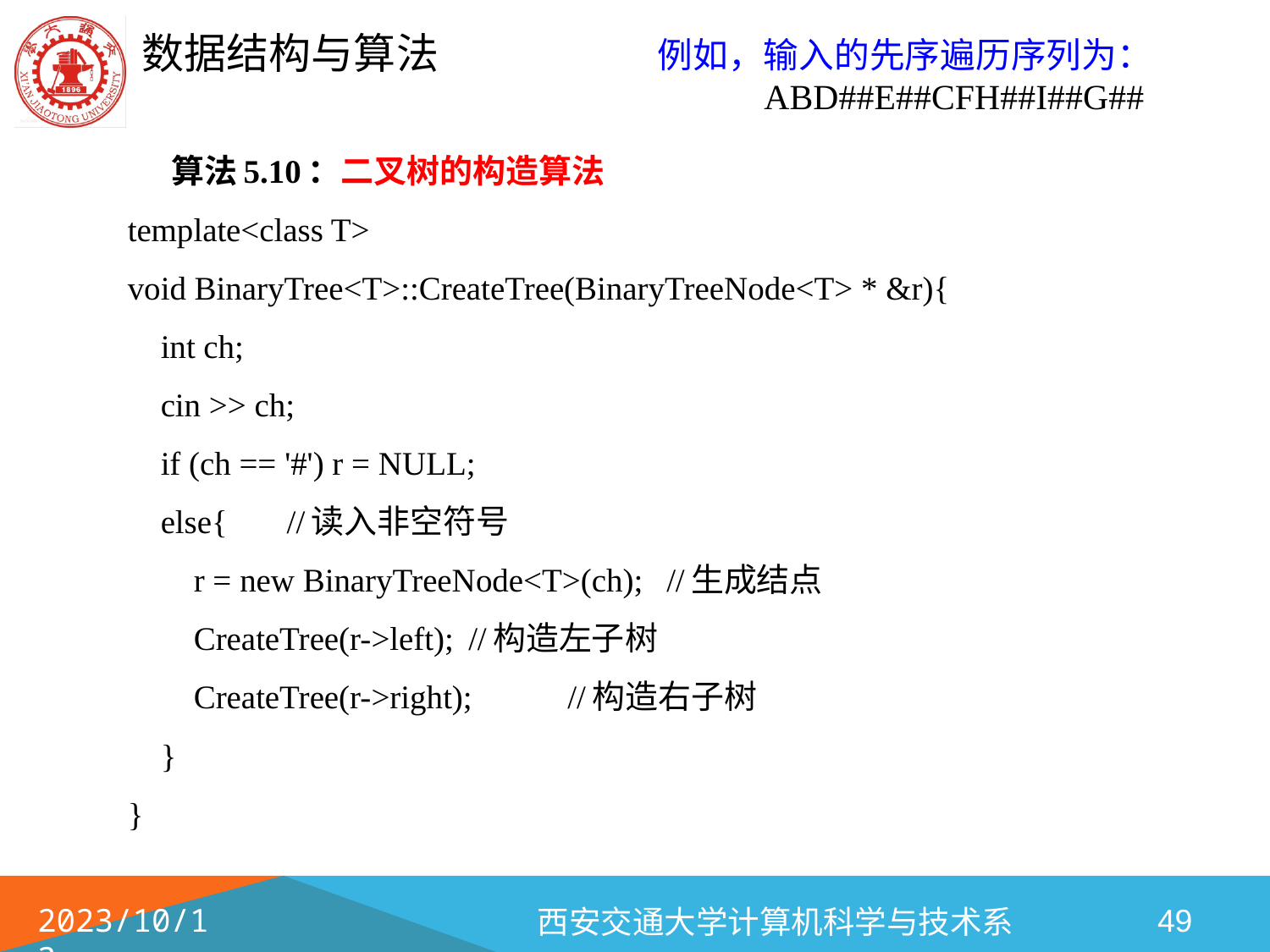

例如，输入的先序遍历序列为：
            ABD##E##CFH##I##G##
	算法5.10：二叉树的构造算法
template<class T>
void BinaryTree<T>::CreateTree(BinaryTreeNode<T> * &r){
    int ch;
    cin >> ch;
    if (ch == '#') r = NULL;
    else{	  //读入非空符号
        r = new BinaryTreeNode<T>(ch);		//生成结点
        CreateTree(r->left);				//构造左子树
        CreateTree(r->right);				//构造右子树
    }
}